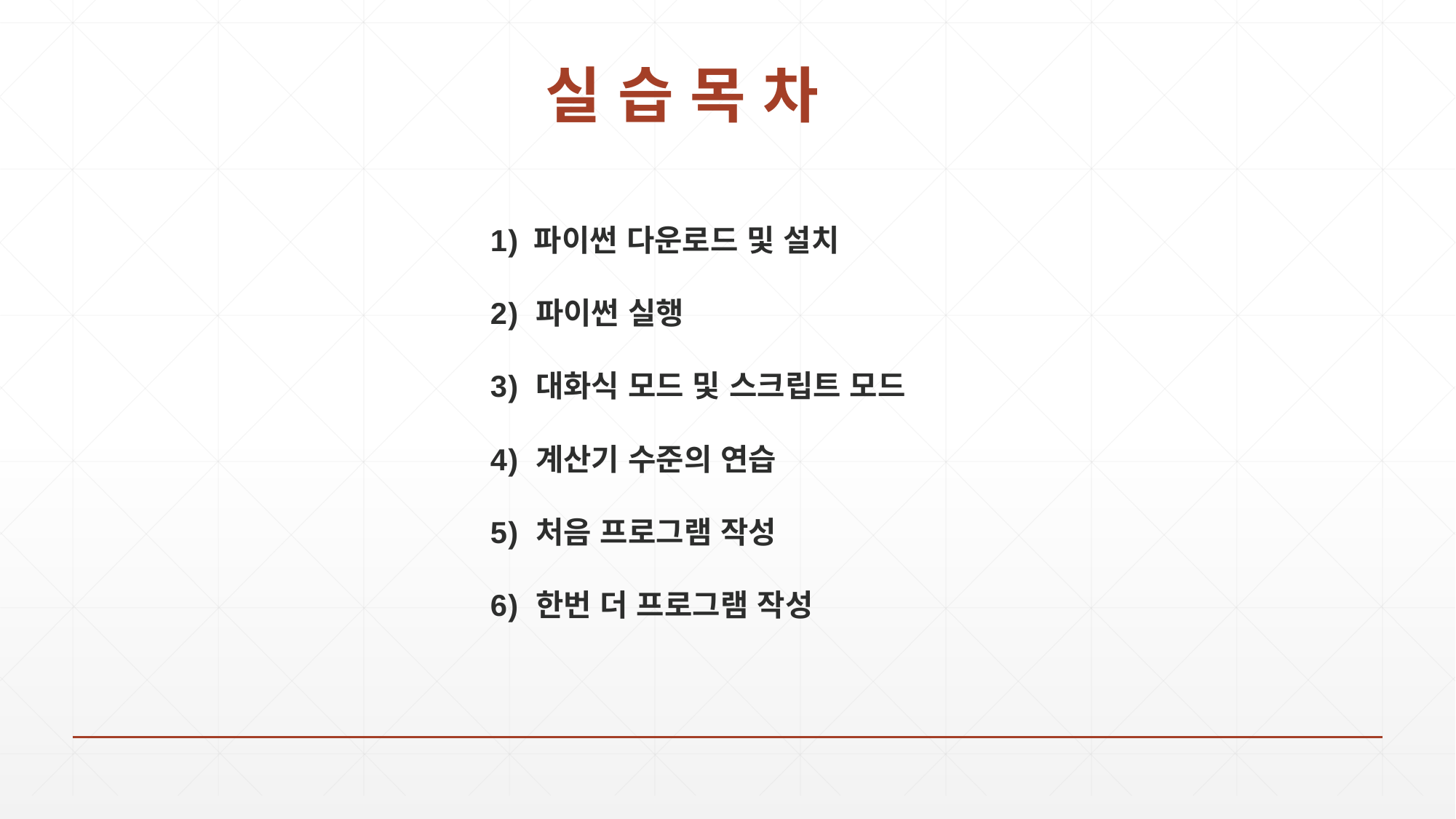

# 실 습 목 차
 파이썬 다운로드 및 설치

 파이썬 실행

 대화식 모드 및 스크립트 모드

 계산기 수준의 연습

 처음 프로그램 작성

 한번 더 프로그램 작성